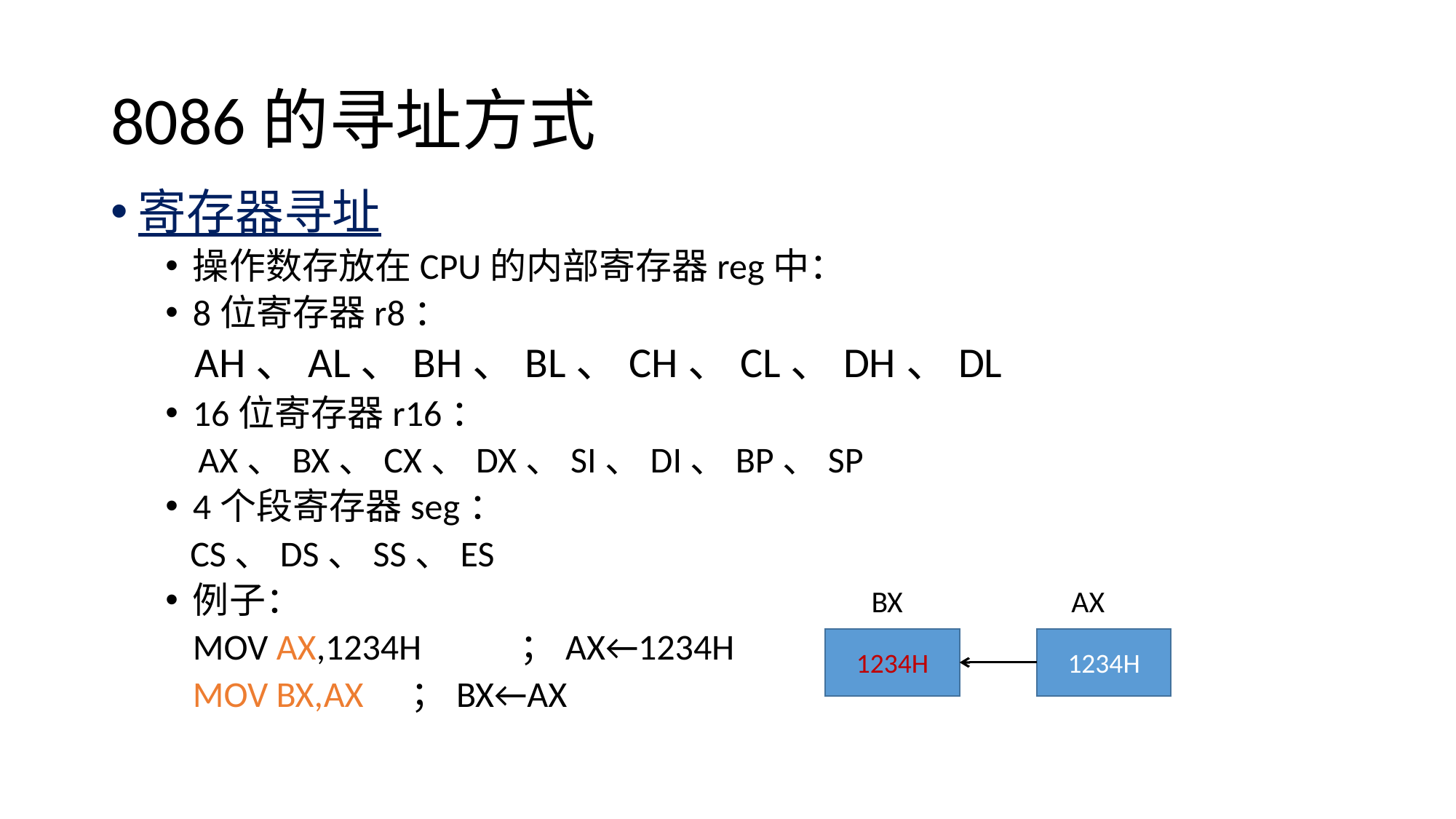

# 8086的寻址方式
寄存器寻址
操作数存放在CPU的内部寄存器reg中：
8位寄存器r8：
   AH、AL、BH、BL、CH、CL、DH、DL
16位寄存器r16：
    AX、BX、CX、DX、SI、DI、BP、SP
4个段寄存器seg：
   CS、DS、SS、ES
例子：
	MOV AX,1234H	；AX←1234H
	MOV BX,AX	；BX←AX

BX
AX
1234H
1234H